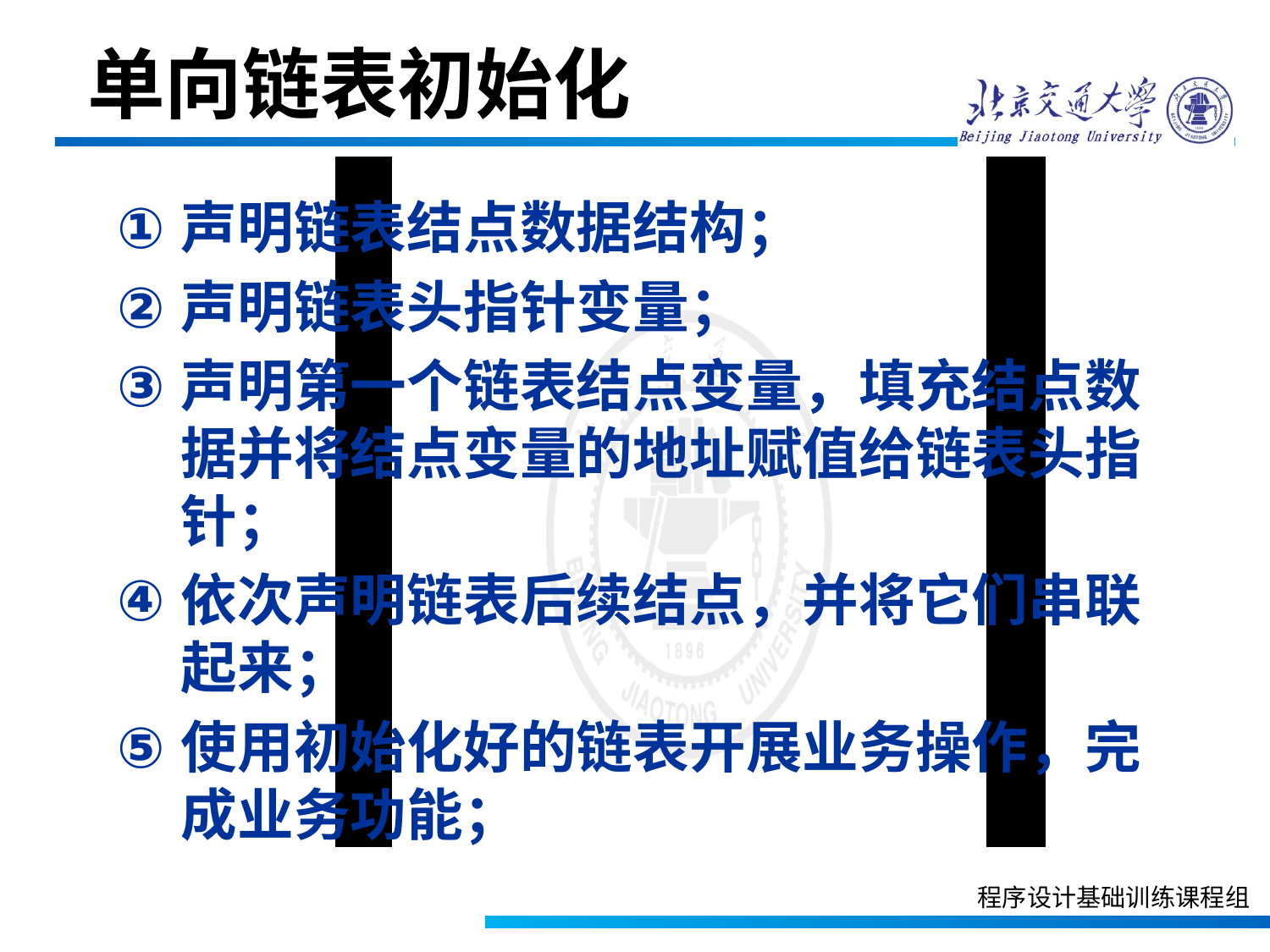

单向链表初始化
声明链表结点数据结构；
声明链表头指针变量；
声明第一个链表结点变量，填充结点数据并将结点变量的地址赋值给链表头指针；
依次声明链表后续结点，并将它们串联起来；
使用初始化好的链表开展业务操作，完成业务功能；

程序设计基础训练课程组